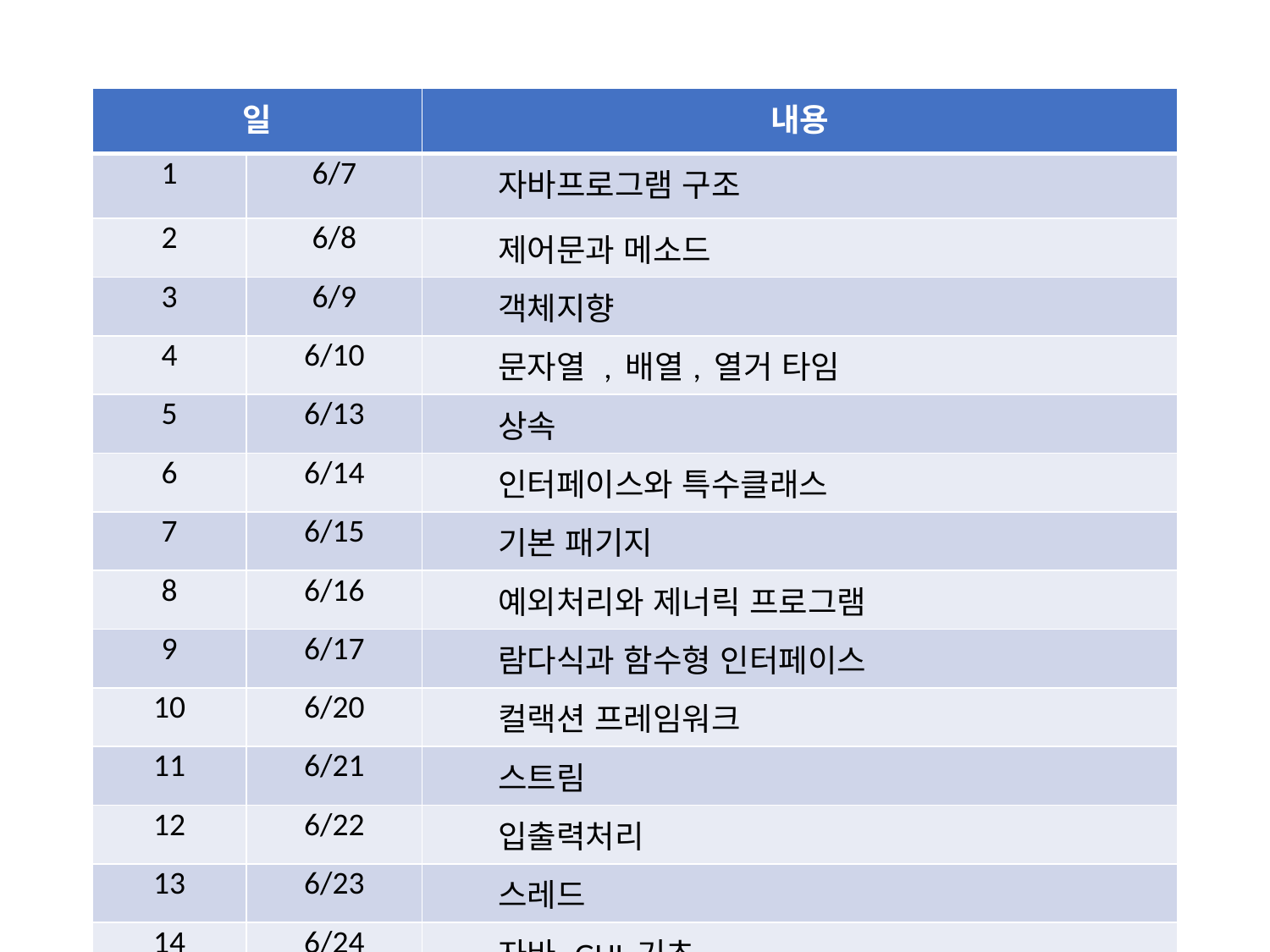

| 일 |  | 내용 |
| --- | --- | --- |
| 1 | 6/7 | 자바프로그램 구조 |
| 2 | 6/8 | 제어문과 메소드 |
| 3 | 6/9 | 객체지향 |
| 4 | 6/10 | 문자열 , 배열, 열거 타임 |
| 5 | 6/13 | 상속 |
| 6 | 6/14 | 인터페이스와 특수클래스 |
| 7 | 6/15 | 기본 패기지 |
| 8 | 6/16 | 예외처리와 제너릭 프로그램 |
| 9 | 6/17 | 람다식과 함수형 인터페이스 |
| 10 | 6/20 | 컬랙션 프레임워크 |
| 11 | 6/21 | 스트림 |
| 12 | 6/22 | 입출력처리 |
| 13 | 6/23 | 스레드 |
| 14 | 6/24 | 자바 GUI 기초 |